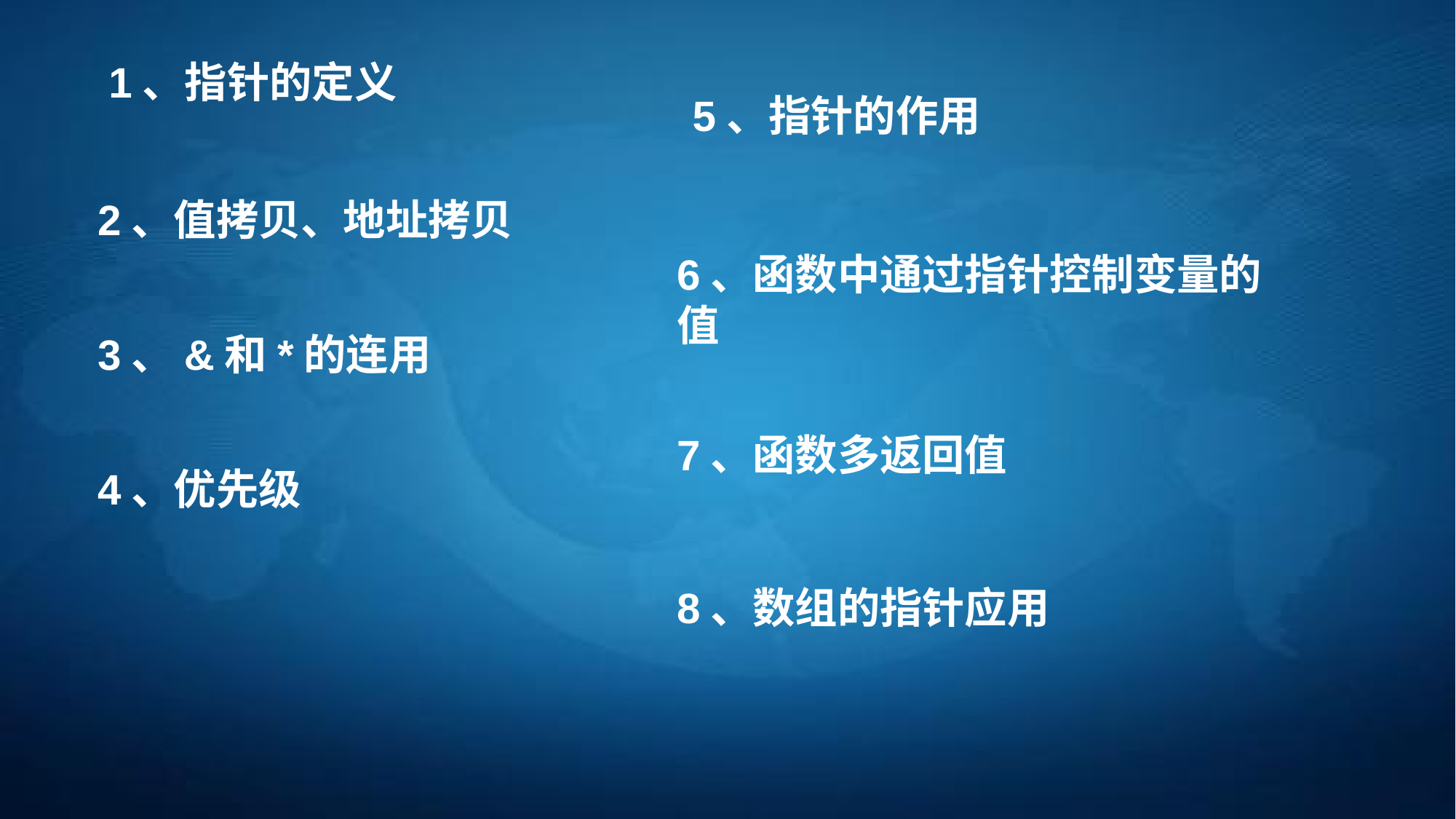

1、指针的定义
5、指针的作用
2、值拷贝、地址拷贝
6、函数中通过指针控制变量的值
3、&和*的连用
7、函数多返回值

8、数组的指针应用
4、优先级